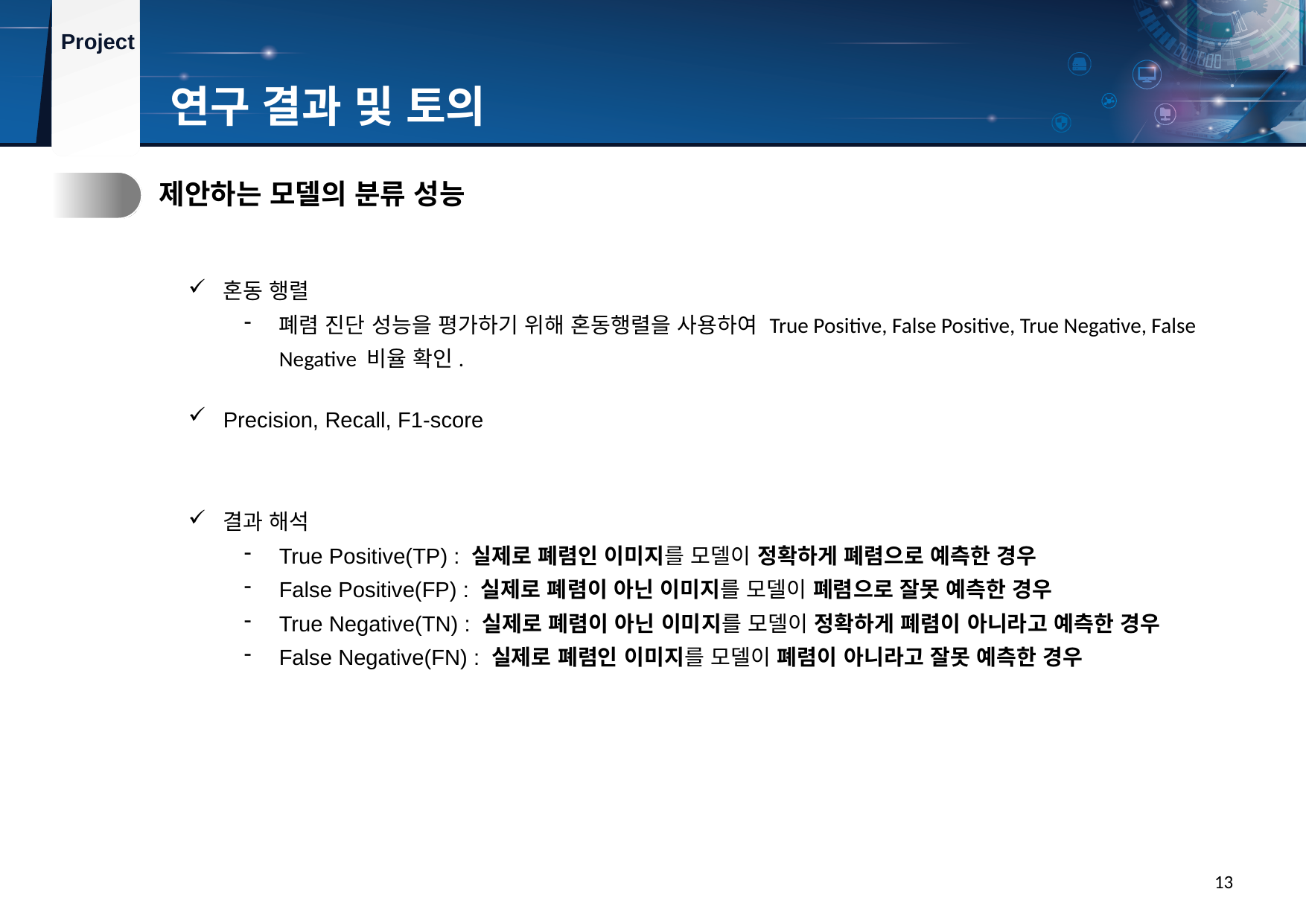

연구 결과 및 토의

2.
제안하는 모델의 분류 성능
혼동 행렬
폐렴 진단 성능을 평가하기 위해 혼동행렬을 사용하여 True Positive, False Positive, True Negative, False Negative 비율 확인.
Precision, Recall, F1-score
결과 해석
True Positive(TP) : 실제로 폐렴인 이미지를 모델이 정확하게 폐렴으로 예측한 경우
False Positive(FP) : 실제로 폐렴이 아닌 이미지를 모델이 폐렴으로 잘못 예측한 경우
True Negative(TN) : 실제로 폐렴이 아닌 이미지를 모델이 정확하게 폐렴이 아니라고 예측한 경우
False Negative(FN) : 실제로 폐렴인 이미지를 모델이 폐렴이 아니라고 잘못 예측한 경우
13